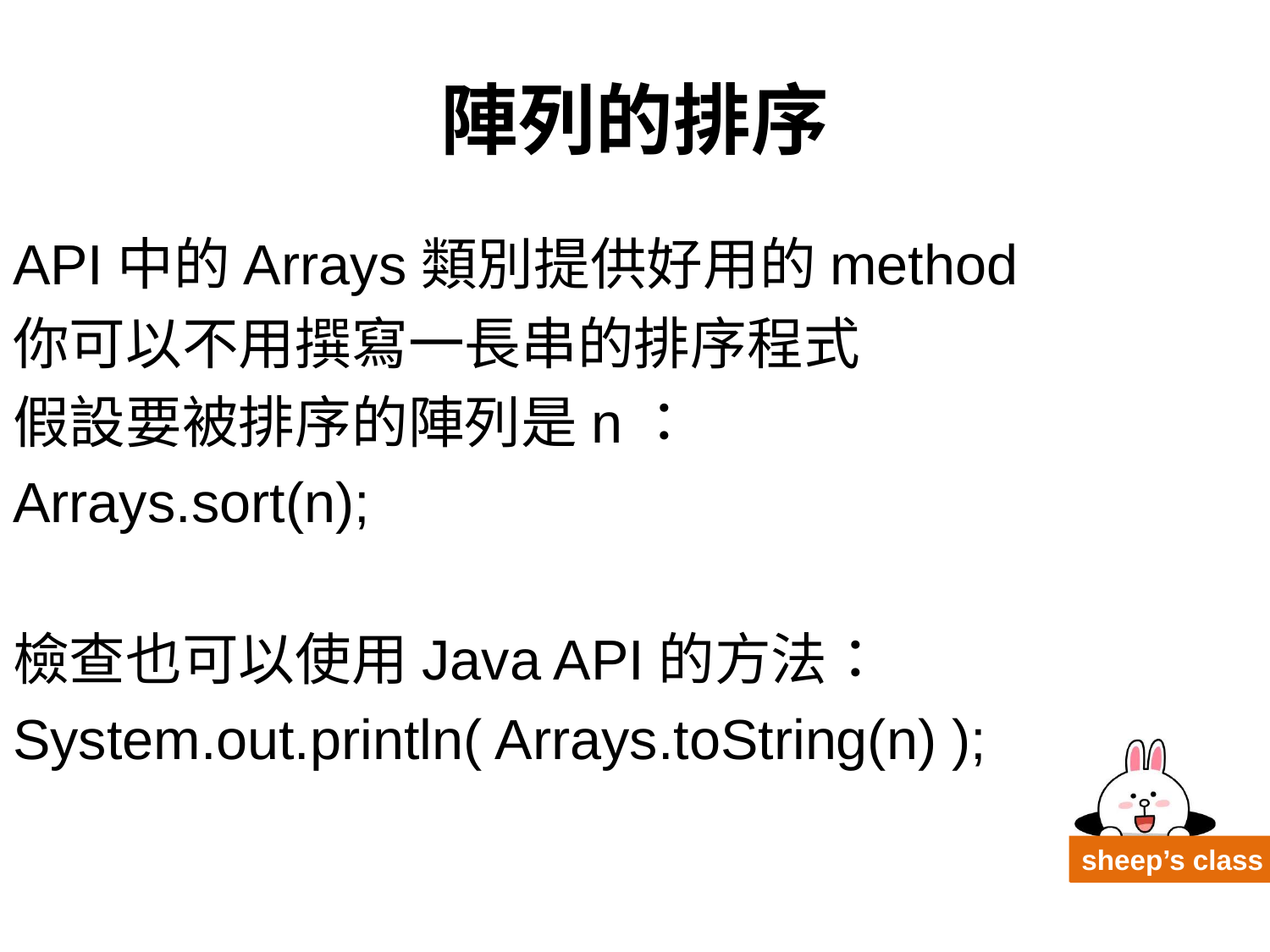

# 陣列的排序
API中的Arrays類別提供好用的method
你可以不用撰寫一長串的排序程式
假設要被排序的陣列是n：
Arrays.sort(n);

檢查也可以使用Java API的方法：
System.out.println( Arrays.toString(n) );